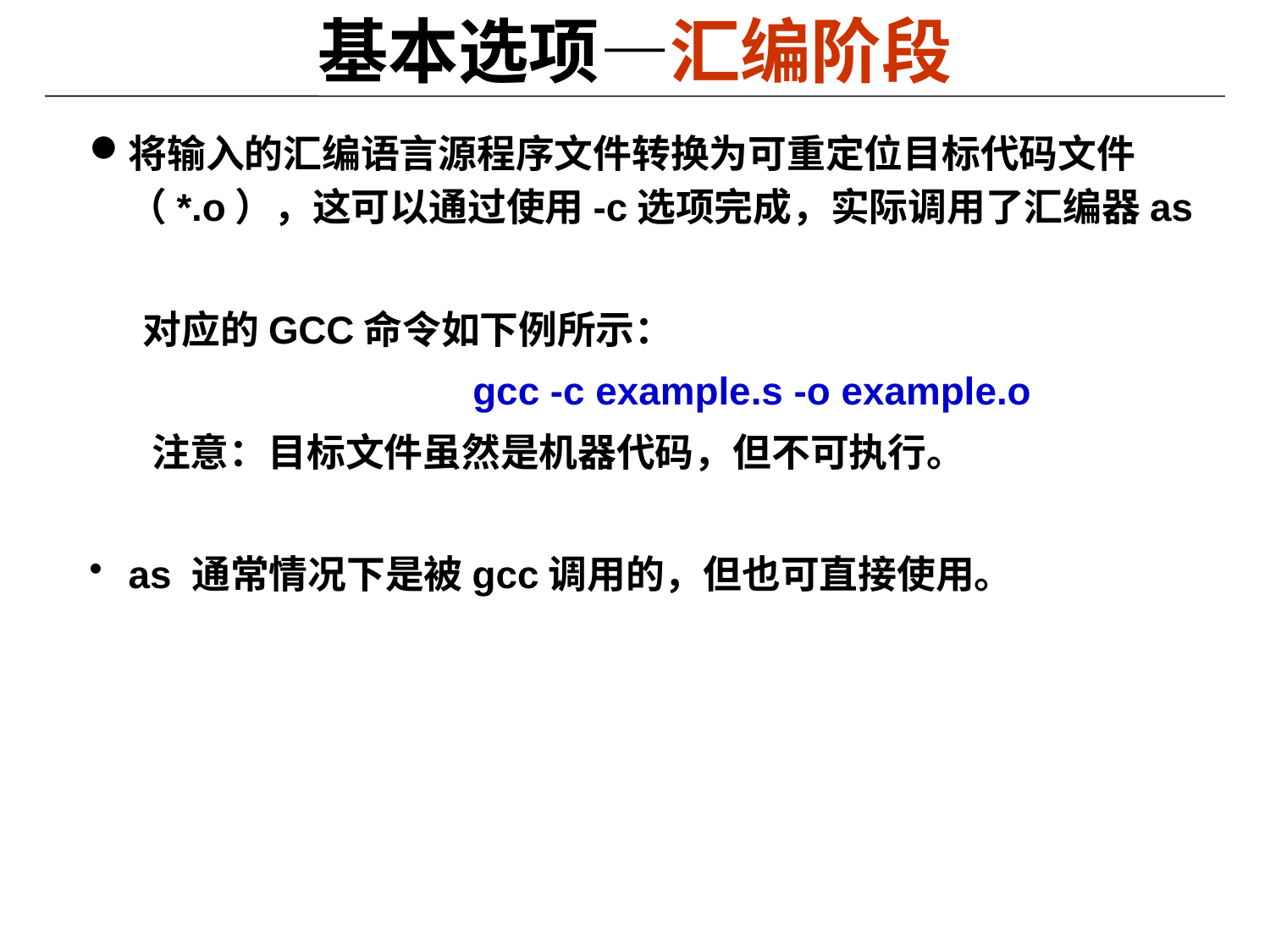

# 基本选项—汇编阶段
将输入的汇编语言源程序文件转换为可重定位目标代码文件（*.o），这可以通过使用-c选项完成，实际调用了汇编器as

     对应的GCC命令如下例所示：
                                gcc -c example.s -o example.o
      注意：目标文件虽然是机器代码，但不可执行。

as 通常情况下是被gcc调用的，但也可直接使用。